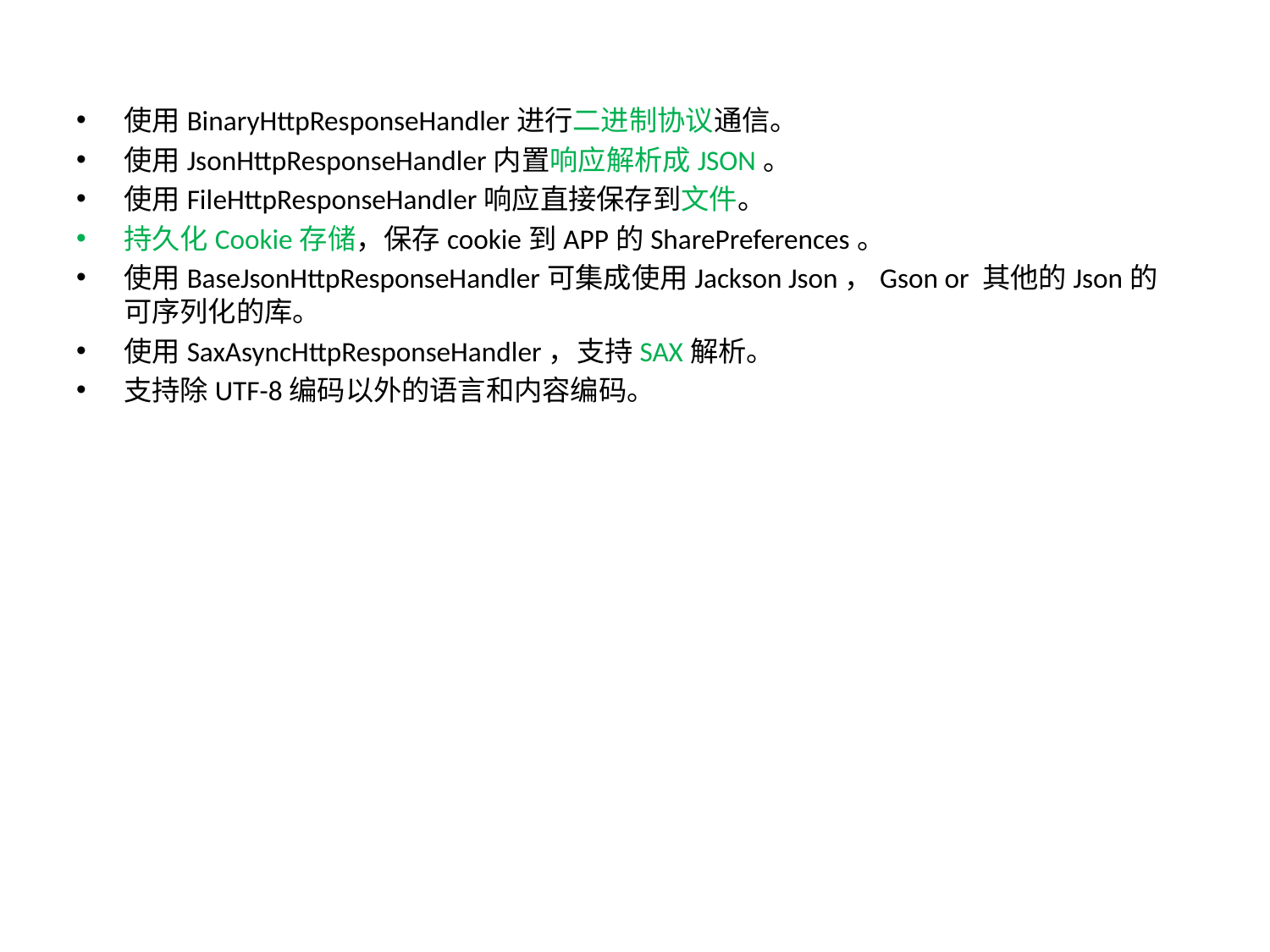

使用BinaryHttpResponseHandler进行二进制协议通信。
使用JsonHttpResponseHandler内置响应解析成JSON。
使用FileHttpResponseHandler响应直接保存到文件。
持久化Cookie存储，保存cookie到APP的SharePreferences。
使用BaseJsonHttpResponseHandler可集成使用Jackson Json，Gson or 其他的Json的可序列化的库。
使用SaxAsyncHttpResponseHandler，支持SAX解析。
支持除UTF-8编码以外的语言和内容编码。